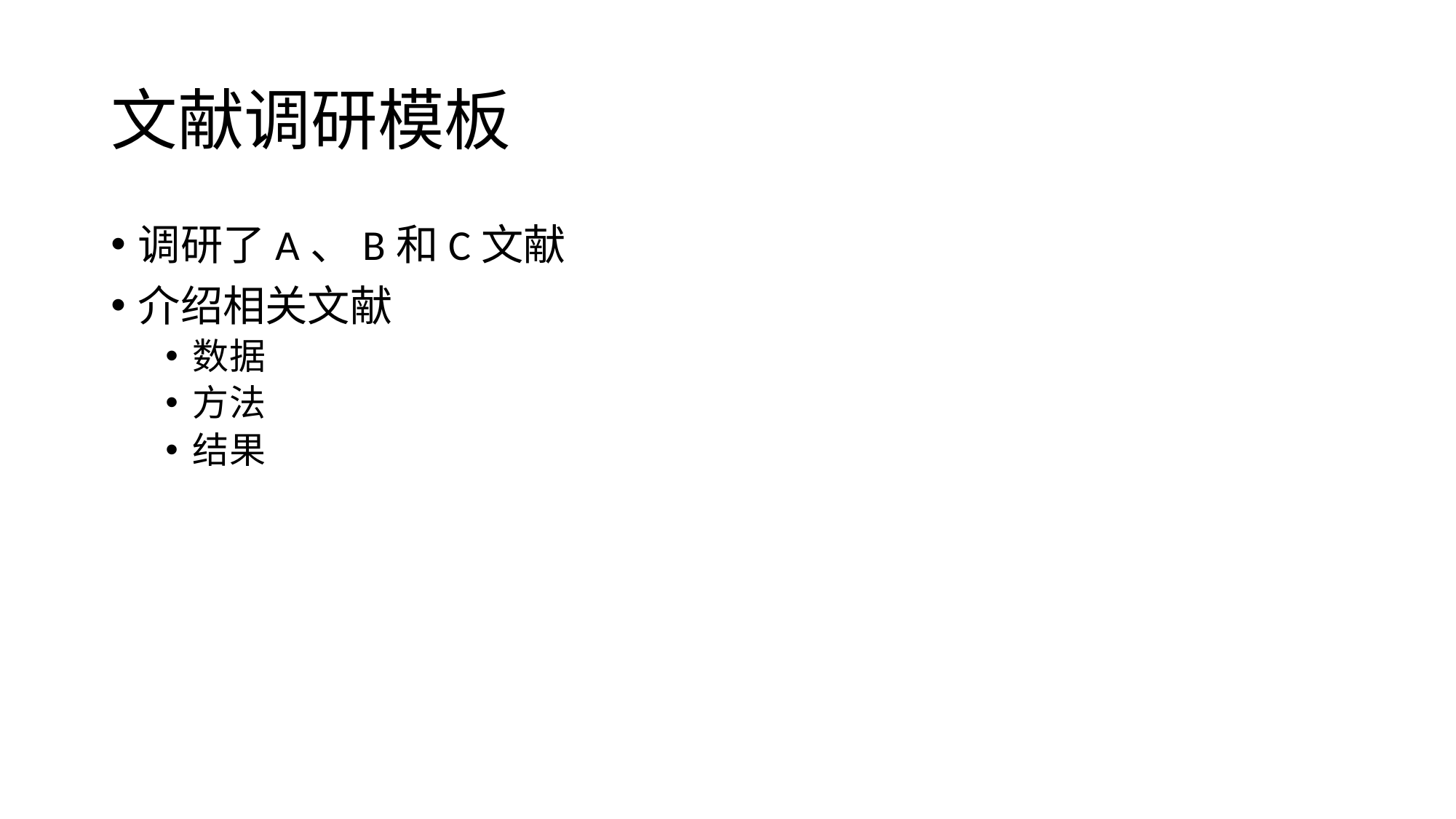

# 文献调研模板
调研了A、B和C文献
介绍相关文献
数据
方法
结果